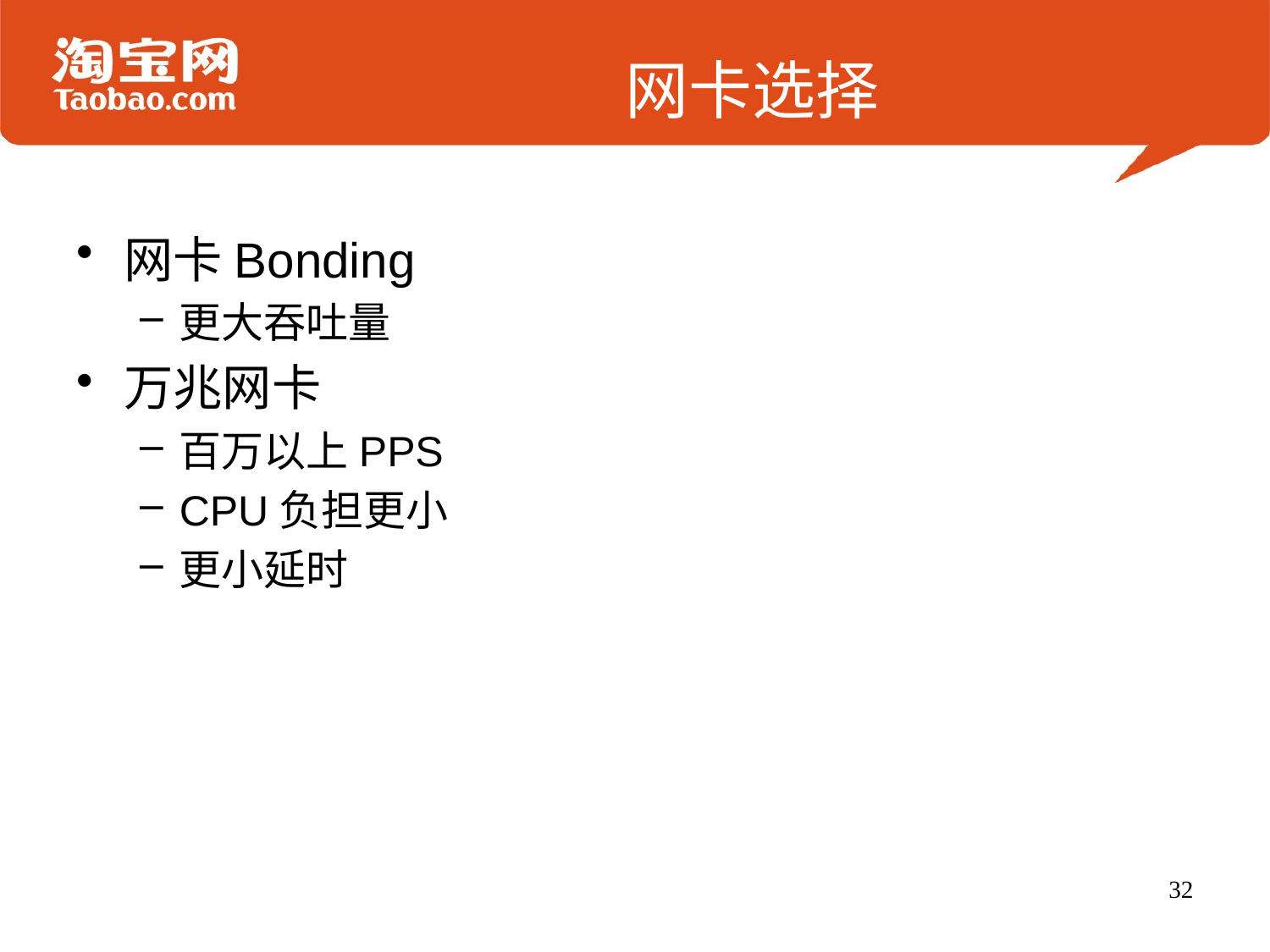

# 网卡选择
网卡Bonding
更大吞吐量
万兆网卡
百万以上PPS
CPU负担更小
更小延时

32